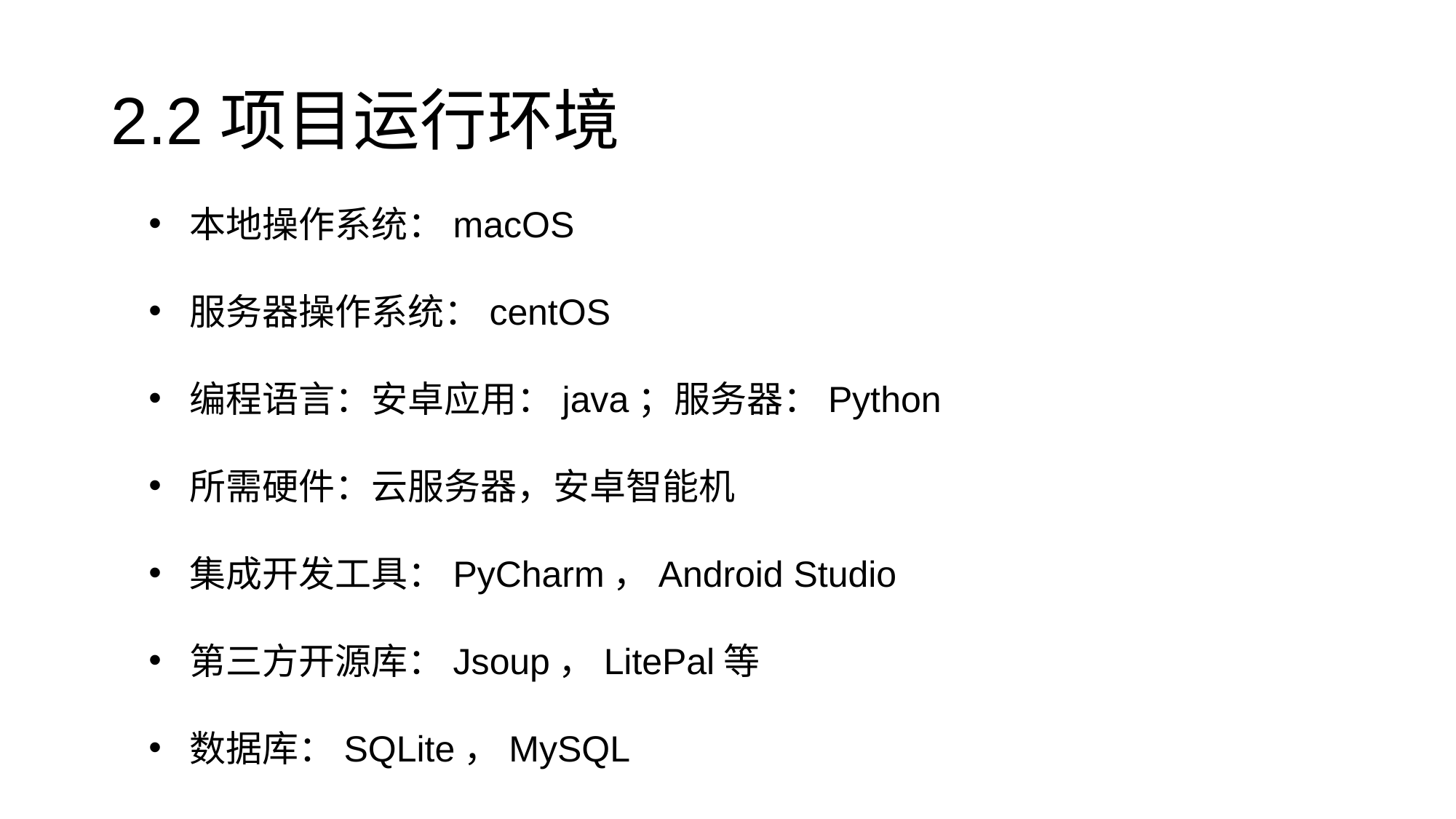

# 2.2	项目运行环境
本地操作系统：macOS
服务器操作系统：centOS
编程语言：安卓应用：java；服务器：Python
所需硬件：云服务器，安卓智能机
集成开发工具：PyCharm，Android Studio
第三方开源库：Jsoup，LitePal等
数据库：SQLite，MySQL